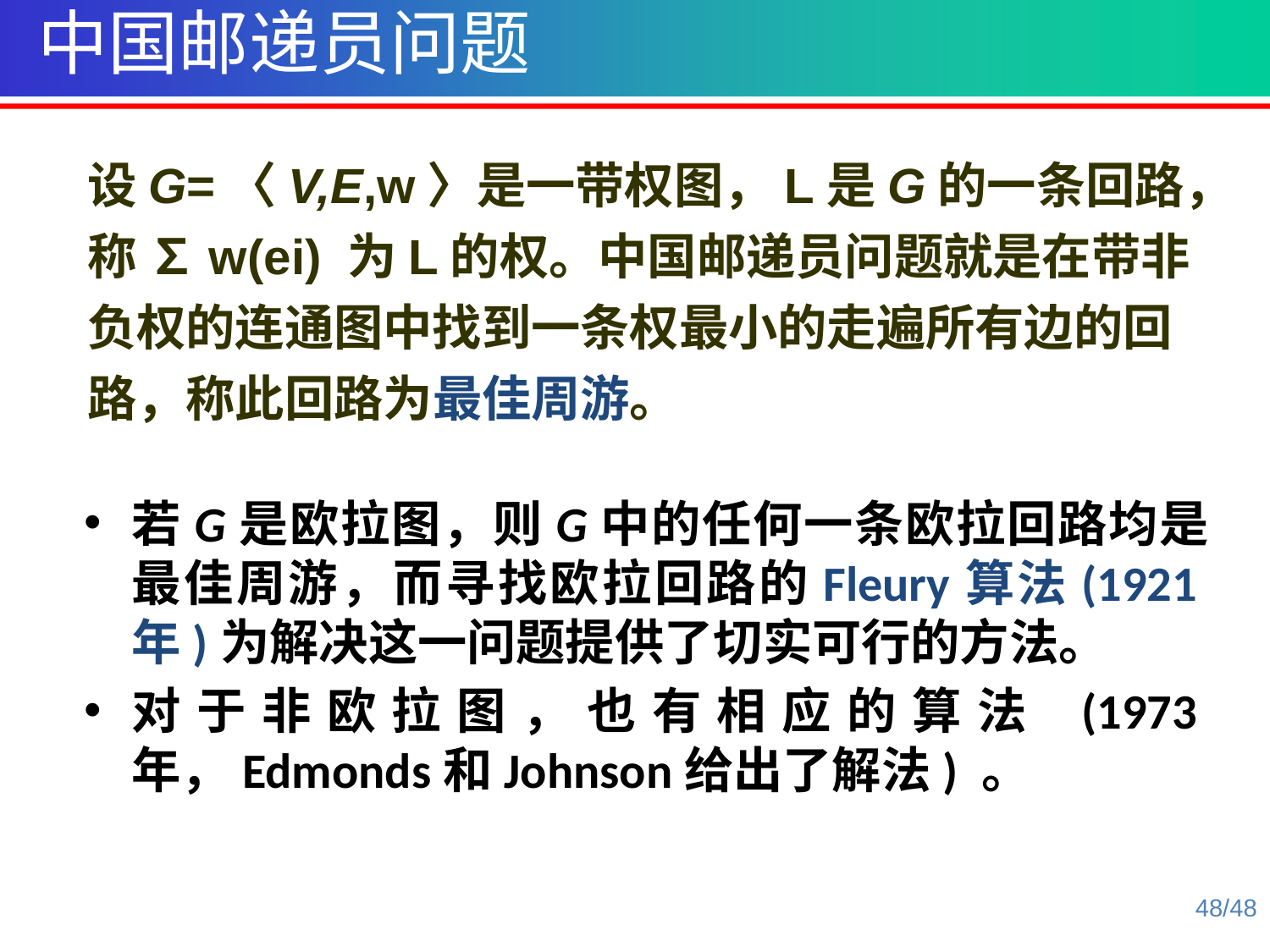

中国邮递员问题
设G=〈V,E,w〉是一带权图，L是G的一条回路，称 ∑w(ei) 为L的权。中国邮递员问题就是在带非负权的连通图中找到一条权最小的走遍所有边的回路，称此回路为最佳周游。
若G是欧拉图，则G中的任何一条欧拉回路均是最佳周游，而寻找欧拉回路的Fleury算法(1921年)为解决这一问题提供了切实可行的方法。
对于非欧拉图，也有相应的算法 (1973年，Edmonds和Johnson给出了解法) 。
48/48